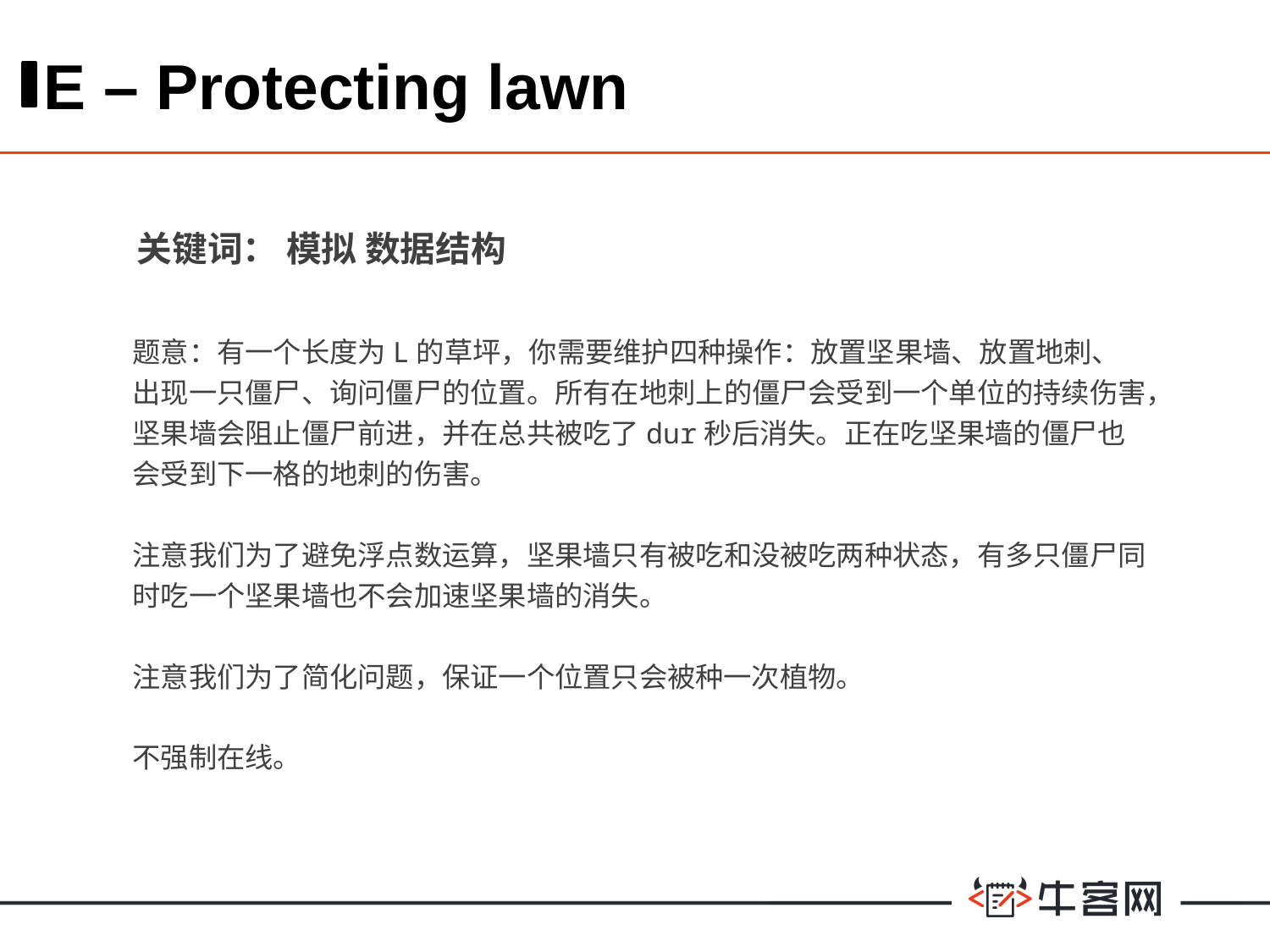

E – Protecting lawn

关键词： 模拟 数据结构

题意：有一个长度为L的草坪，你需要维护四种操作：放置坚果墙、放置地刺、出现一只僵尸、询问僵尸的位置。所有在地刺上的僵尸会受到一个单位的持续伤害，坚果墙会阻止僵尸前进，并在总共被吃了dur秒后消失。正在吃坚果墙的僵尸也会受到下一格的地刺的伤害。

注意我们为了避免浮点数运算，坚果墙只有被吃和没被吃两种状态，有多只僵尸同时吃一个坚果墙也不会加速坚果墙的消失。

注意我们为了简化问题，保证一个位置只会被种一次植物。

不强制在线。